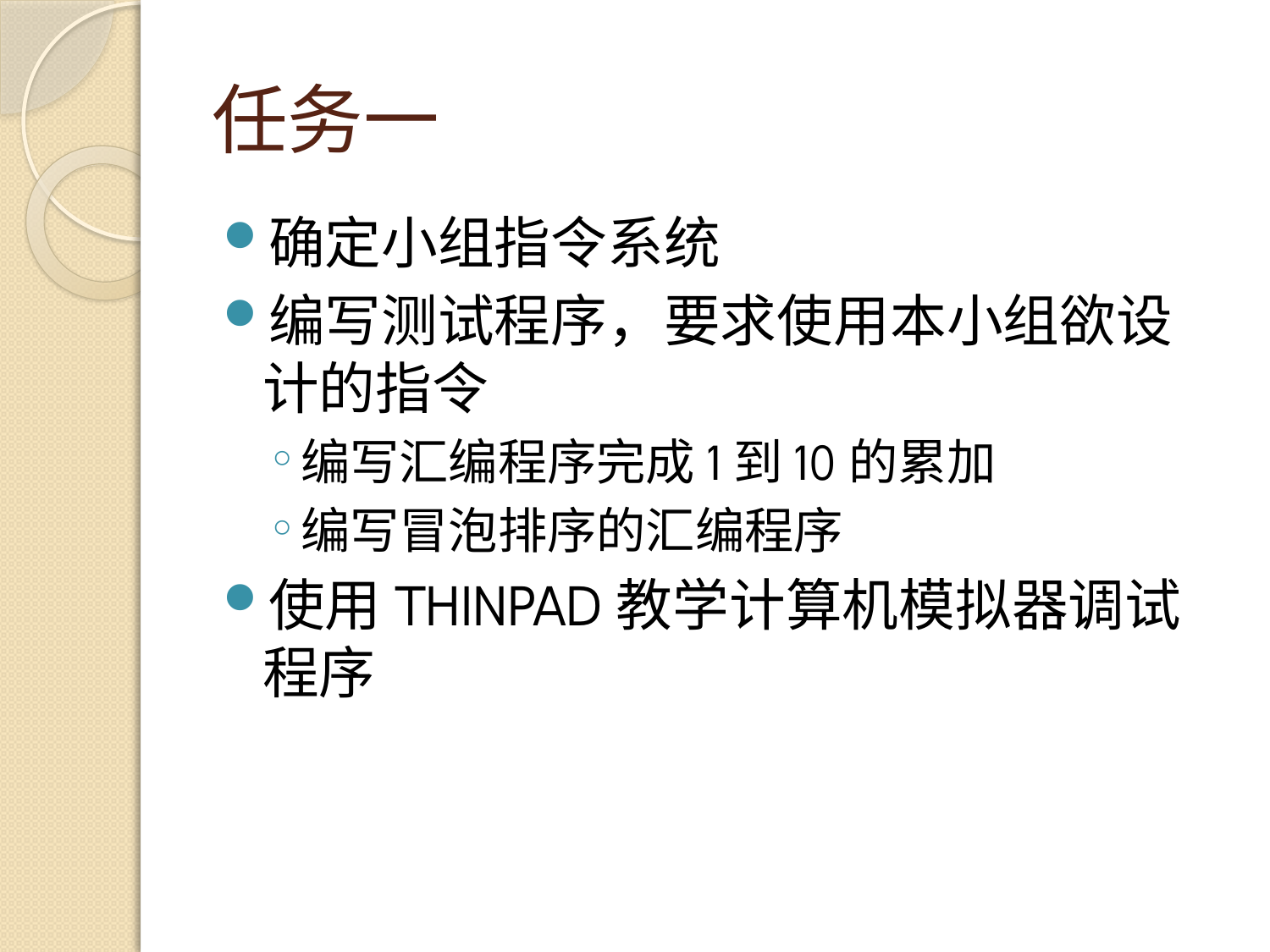

# 任务一
确定小组指令系统
编写测试程序，要求使用本小组欲设计的指令
编写汇编程序完成1到10的累加
编写冒泡排序的汇编程序
使用THINPAD教学计算机模拟器调试程序